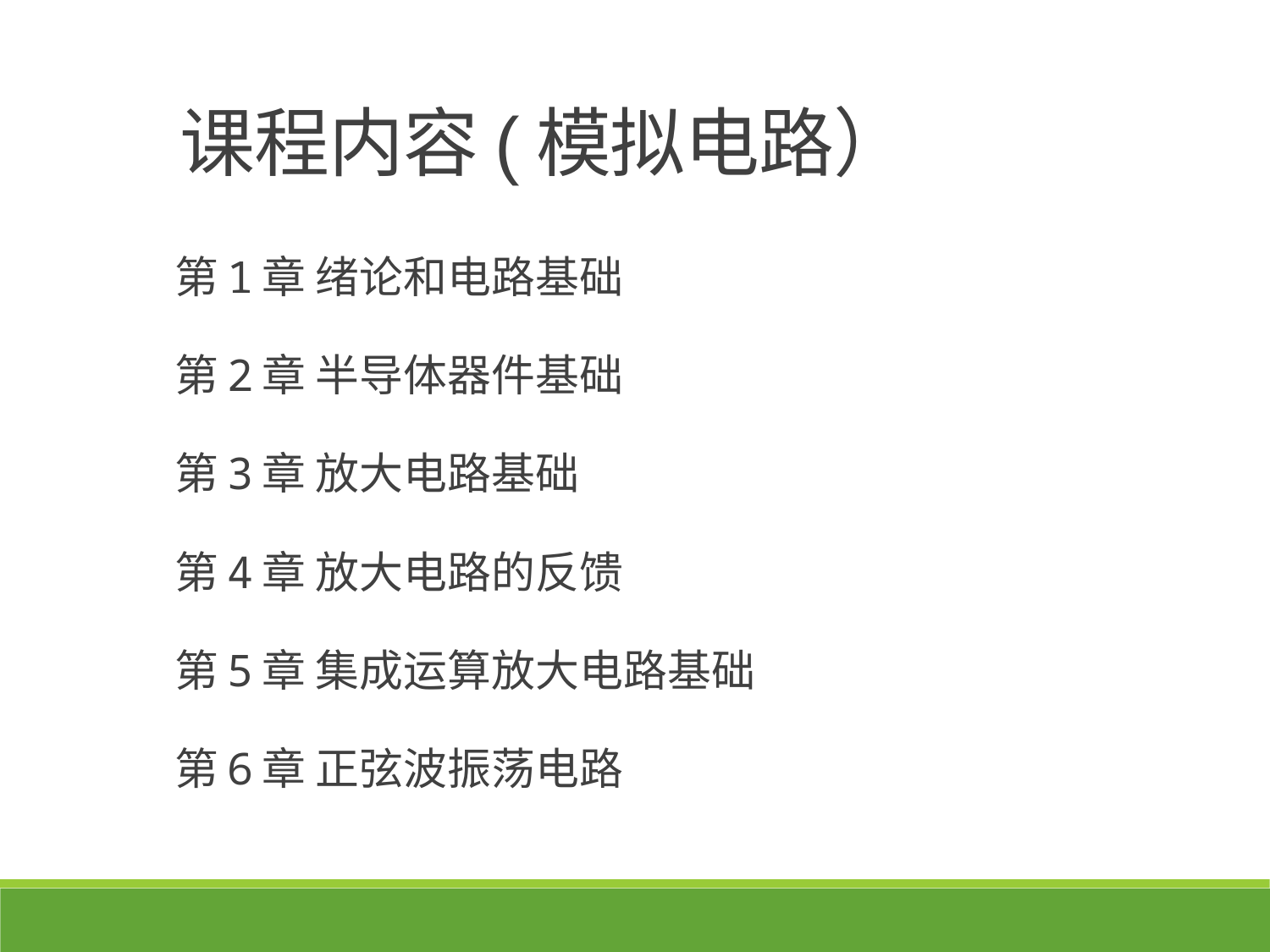

课程内容(模拟电路）
第1章 绪论和电路基础
第2章 半导体器件基础
第3章 放大电路基础
第4章 放大电路的反馈
第5章 集成运算放大电路基础
第6章 正弦波振荡电路